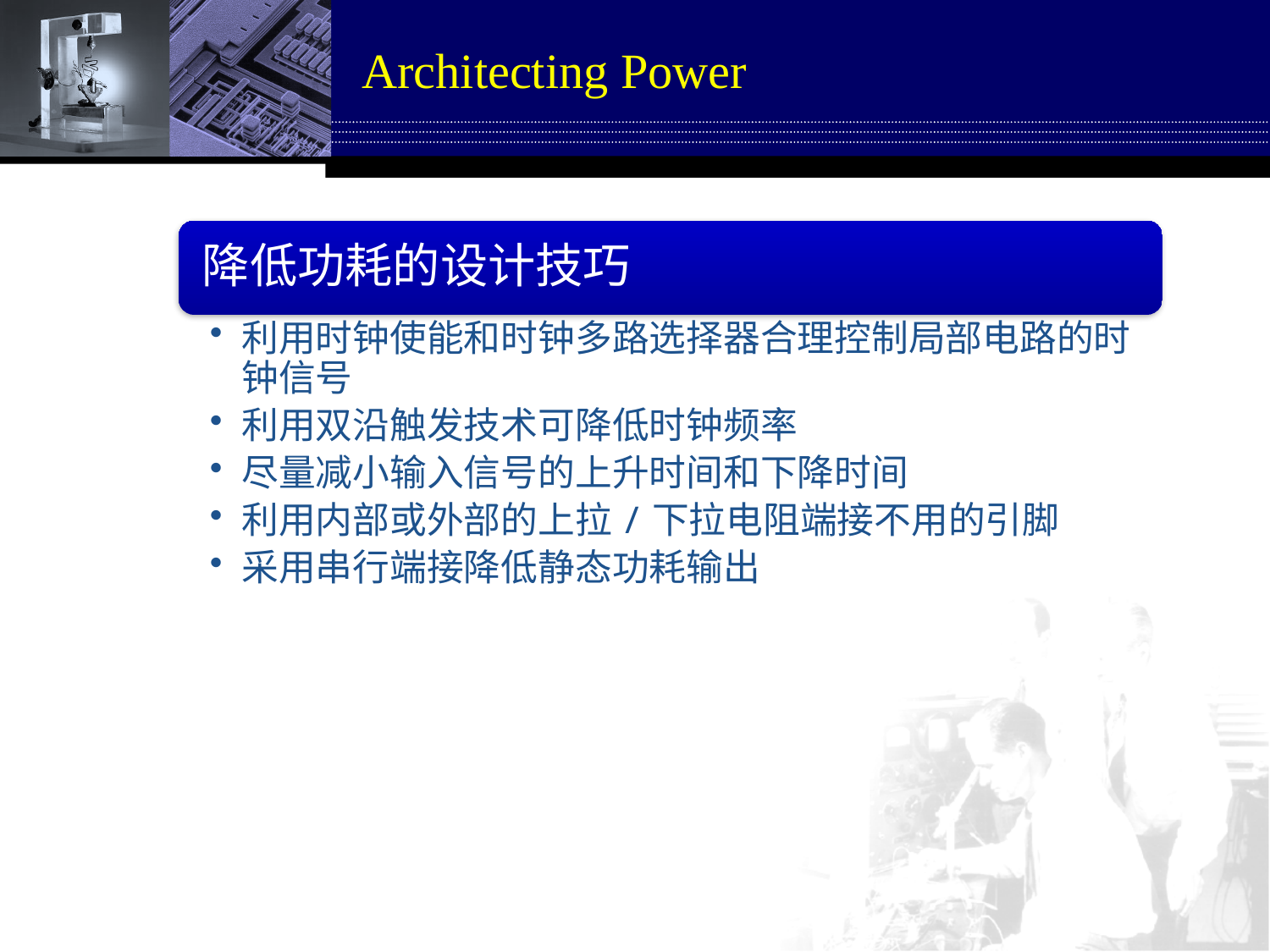

# Architecting Power

降低功耗的设计技巧
利用时钟使能和时钟多路选择器合理控制局部电路的时钟信号
利用双沿触发技术可降低时钟频率
尽量减小输入信号的上升时间和下降时间
利用内部或外部的上拉/下拉电阻端接不用的引脚
采用串行端接降低静态功耗输出